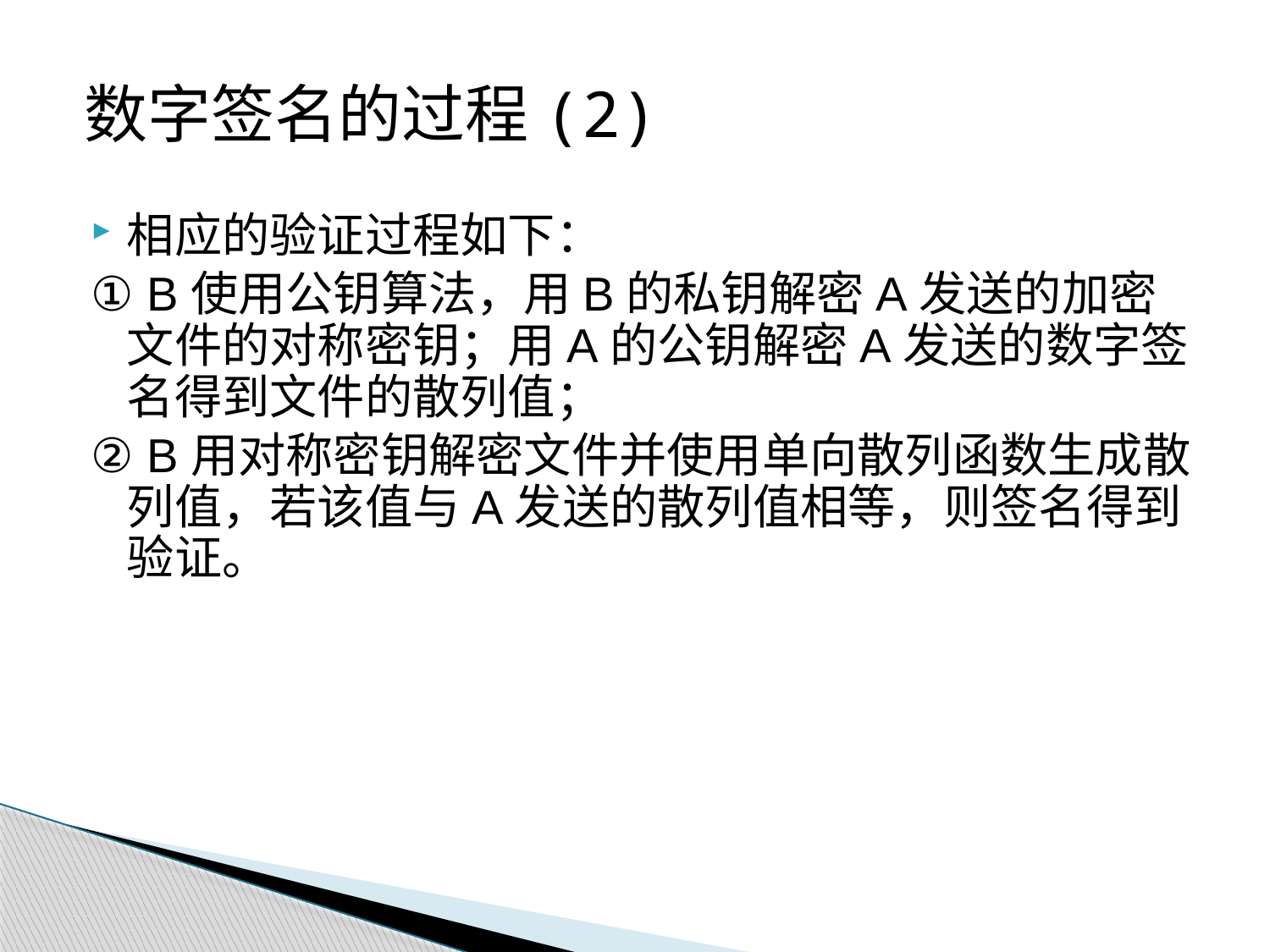

数字签名的过程(2)
相应的验证过程如下：
① B使用公钥算法，用B的私钥解密A发送的加密文件的对称密钥；用A的公钥解密A发送的数字签名得到文件的散列值；
② B用对称密钥解密文件并使用单向散列函数生成散列值，若该值与A发送的散列值相等，则签名得到验证。